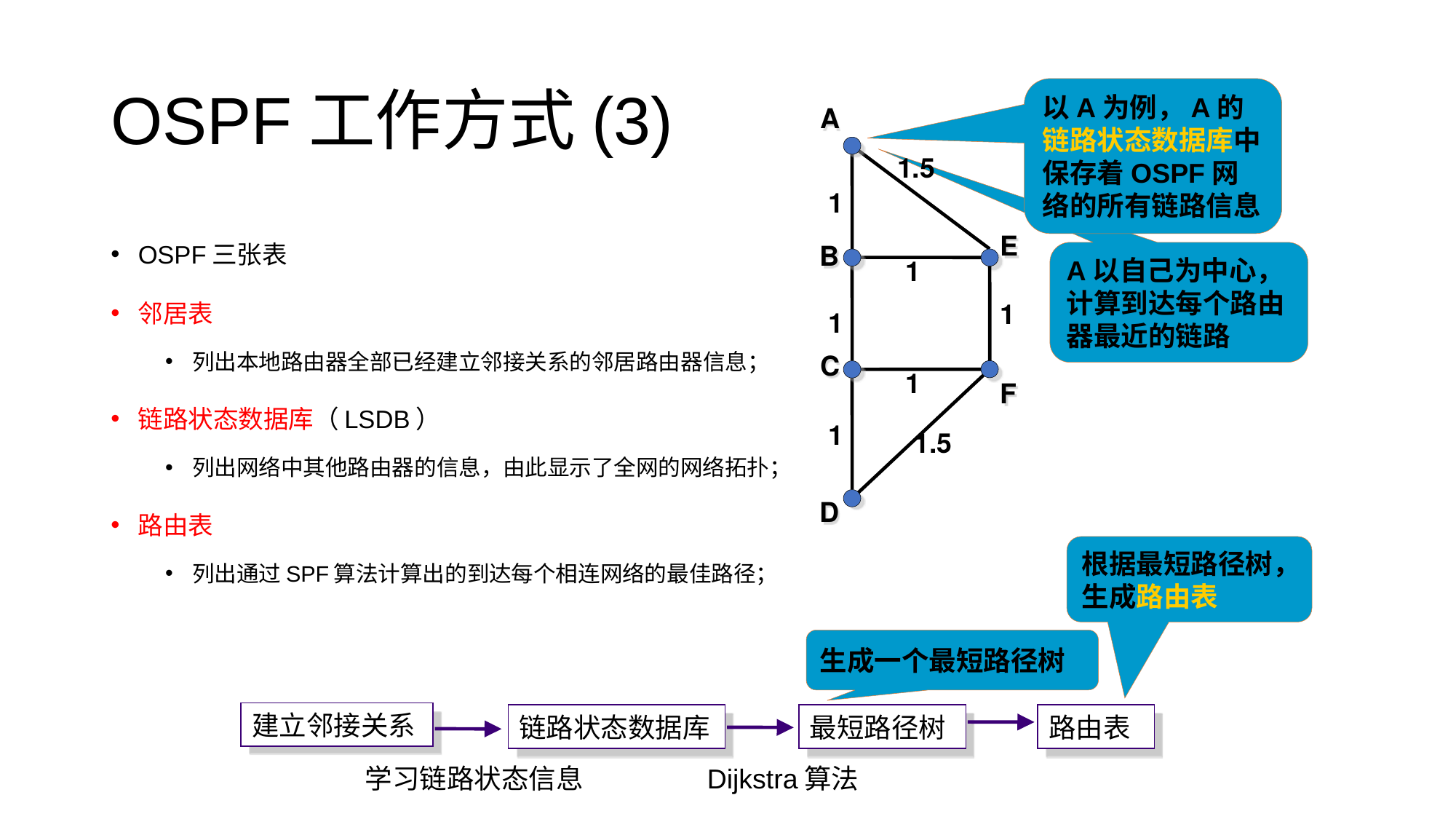

# OSPF工作方式(3)
以A为例，A的链路状态数据库中保存着OSPF网络的所有链路信息
A

1.5

1
E
B
A以自己为中心，计算到达每个路由器最近的链路
1

1
1
C
1

F

1
1.5
D

OSPF三张表
邻居表
列出本地路由器全部已经建立邻接关系的邻居路由器信息；
链路状态数据库（LSDB）
列出网络中其他路由器的信息，由此显示了全网的网络拓扑；
路由表
列出通过SPF算法计算出的到达每个相连网络的最佳路径；
根据最短路径树，生成路由表
生成一个最短路径树
建立邻接关系
链路状态数据库
最短路径树
路由表

学习链路状态信息
Dijkstra算法